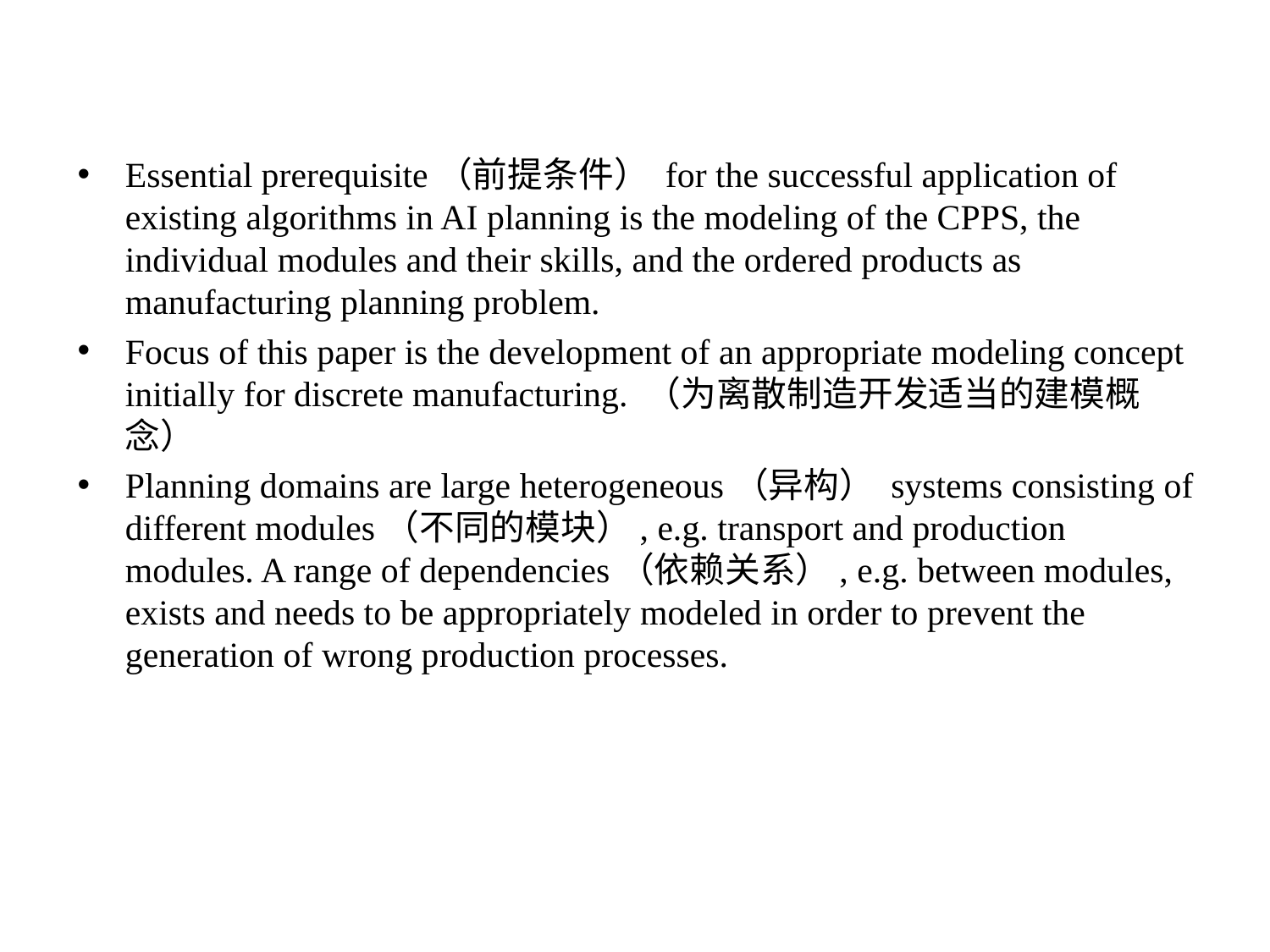

Essential prerequisite（前提条件） for the successful application of existing algorithms in AI planning is the modeling of the CPPS, the individual modules and their skills, and the ordered products as manufacturing planning problem.
Focus of this paper is the development of an appropriate modeling concept initially for discrete manufacturing. （为离散制造开发适当的建模概念）
Planning domains are large heterogeneous（异构） systems consisting of different modules（不同的模块）, e.g. transport and production modules. A range of dependencies（依赖关系）, e.g. between modules, exists and needs to be appropriately modeled in order to prevent the generation of wrong production processes.